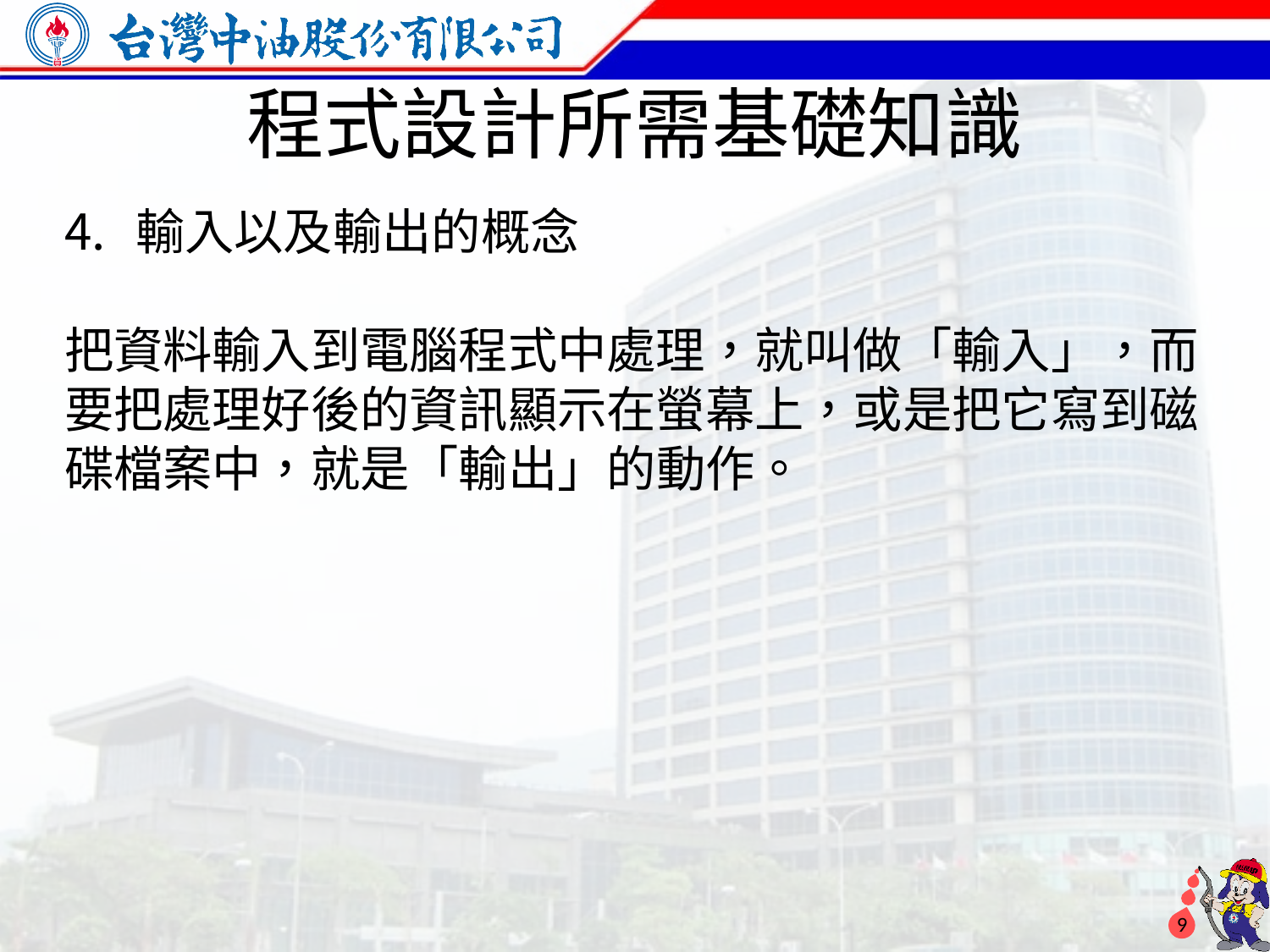

程式設計所需基礎知識
輸入以及輸出的概念

把資料輸入到電腦程式中處理，就叫做「輸入」，而要把處理好後的資訊顯示在螢幕上，或是把它寫到磁碟檔案中，就是「輸出」的動作。

9